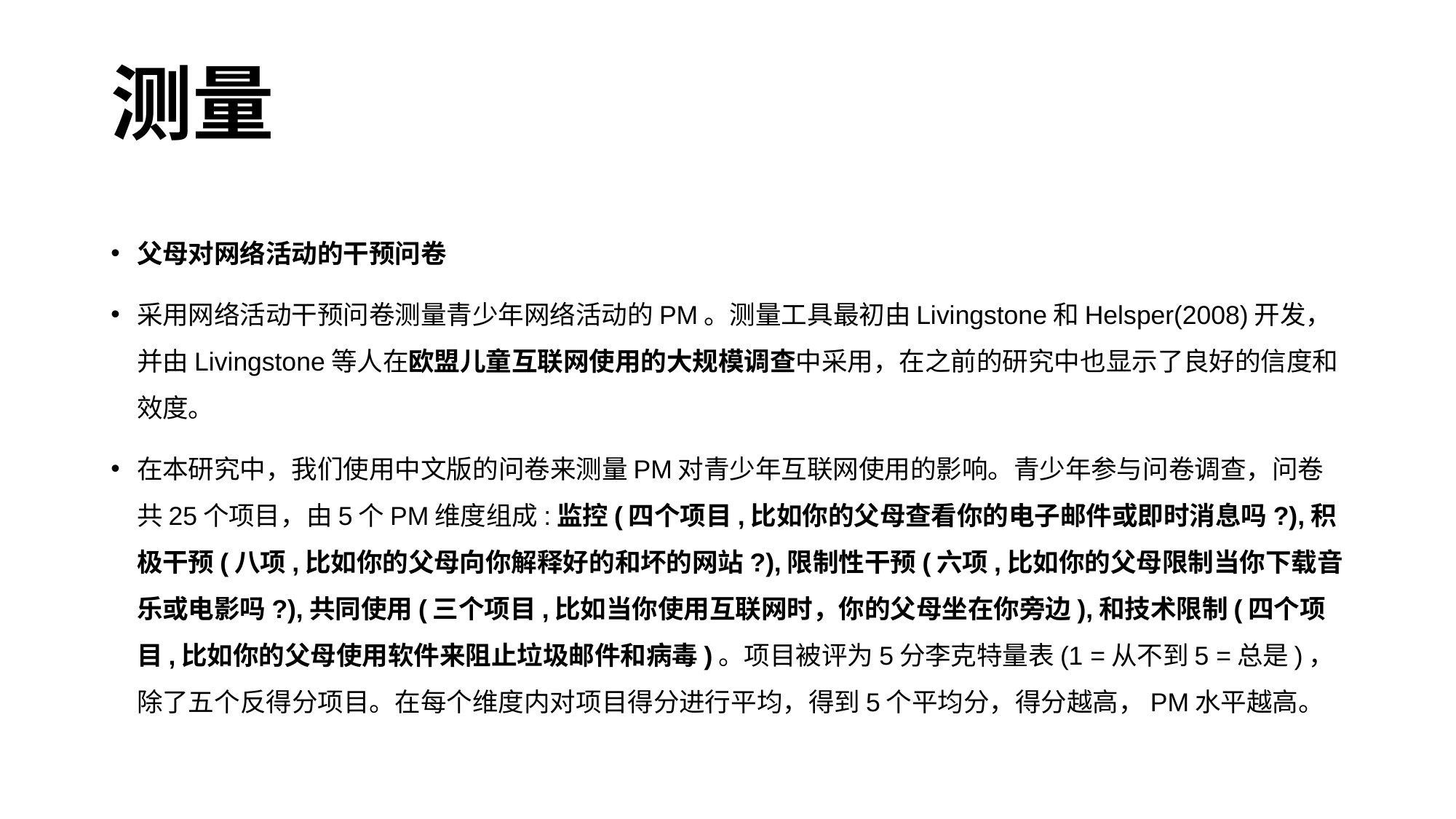

测量
父母对网络活动的干预问卷
采用网络活动干预问卷测量青少年网络活动的PM。测量工具最初由Livingstone和Helsper(2008)开发，并由Livingstone等人在欧盟儿童互联网使用的大规模调查中采用，在之前的研究中也显示了良好的信度和效度。
在本研究中，我们使用中文版的问卷来测量PM对青少年互联网使用的影响。青少年参与问卷调查，问卷共25个项目，由5个PM维度组成:监控(四个项目,比如你的父母查看你的电子邮件或即时消息吗?),积极干预(八项,比如你的父母向你解释好的和坏的网站?),限制性干预(六项,比如你的父母限制当你下载音乐或电影吗?),共同使用(三个项目,比如当你使用互联网时，你的父母坐在你旁边),和技术限制(四个项目,比如你的父母使用软件来阻止垃圾邮件和病毒)。项目被评为5分李克特量表(1 =从不到5 =总是)，除了五个反得分项目。在每个维度内对项目得分进行平均，得到5个平均分，得分越高，PM水平越高。